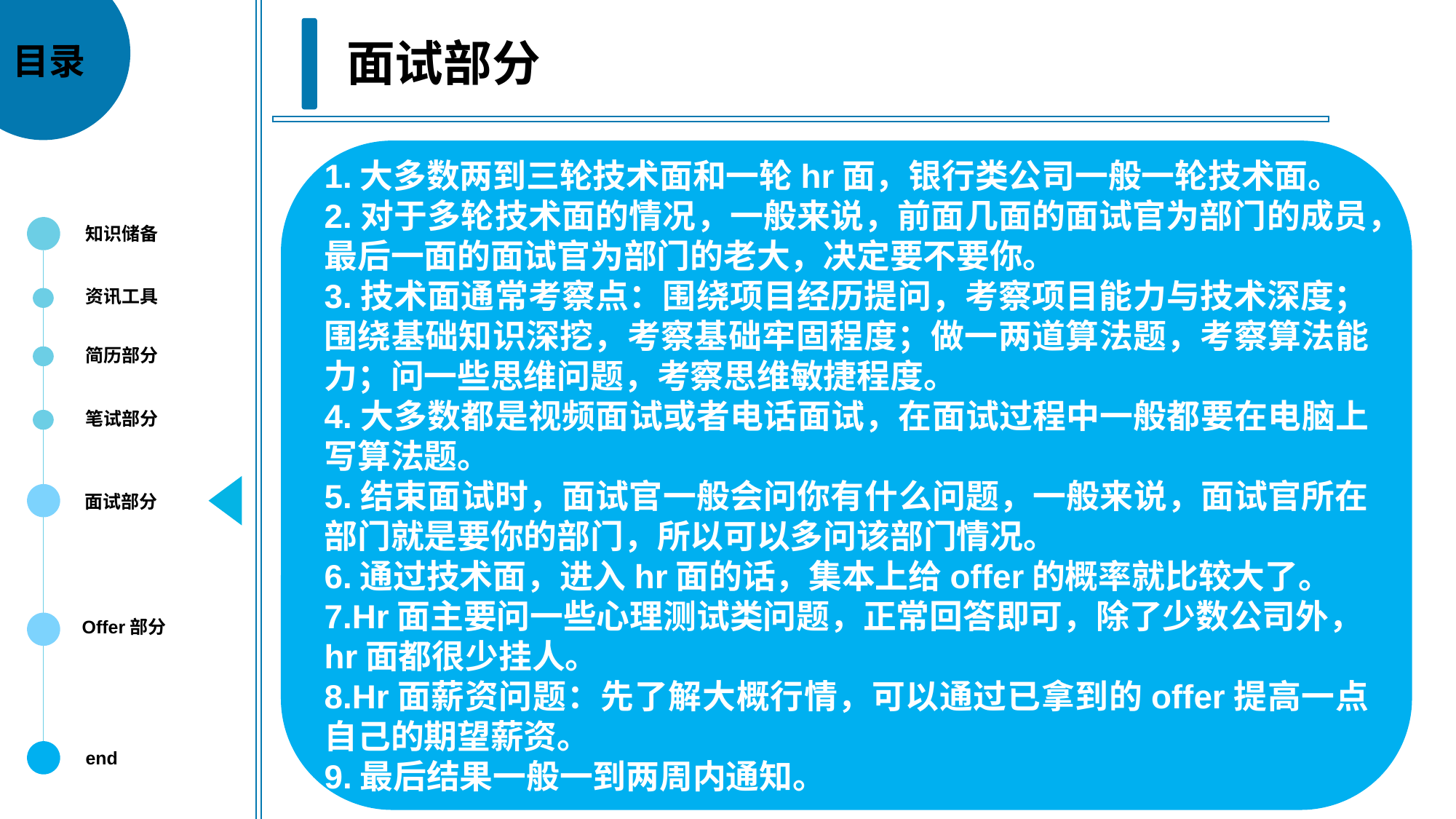

面试部分
目录

1.大多数两到三轮技术面和一轮hr面，银行类公司一般一轮技术面。
2.对于多轮技术面的情况，一般来说，前面几面的面试官为部门的成员，最后一面的面试官为部门的老大，决定要不要你。
3.技术面通常考察点：围绕项目经历提问，考察项目能力与技术深度；围绕基础知识深挖，考察基础牢固程度；做一两道算法题，考察算法能力；问一些思维问题，考察思维敏捷程度。
4.大多数都是视频面试或者电话面试，在面试过程中一般都要在电脑上写算法题。
5.结束面试时，面试官一般会问你有什么问题，一般来说，面试官所在部门就是要你的部门，所以可以多问该部门情况。
6.通过技术面，进入hr面的话，集本上给offer的概率就比较大了。
7.Hr面主要问一些心理测试类问题，正常回答即可，除了少数公司外，hr面都很少挂人。
8.Hr面薪资问题：先了解大概行情，可以通过已拿到的offer提高一点自己的期望薪资。
9.最后结果一般一到两周内通知。
知识储备

资讯工具

简历部分

笔试部分

面试部分
Offer部分

end